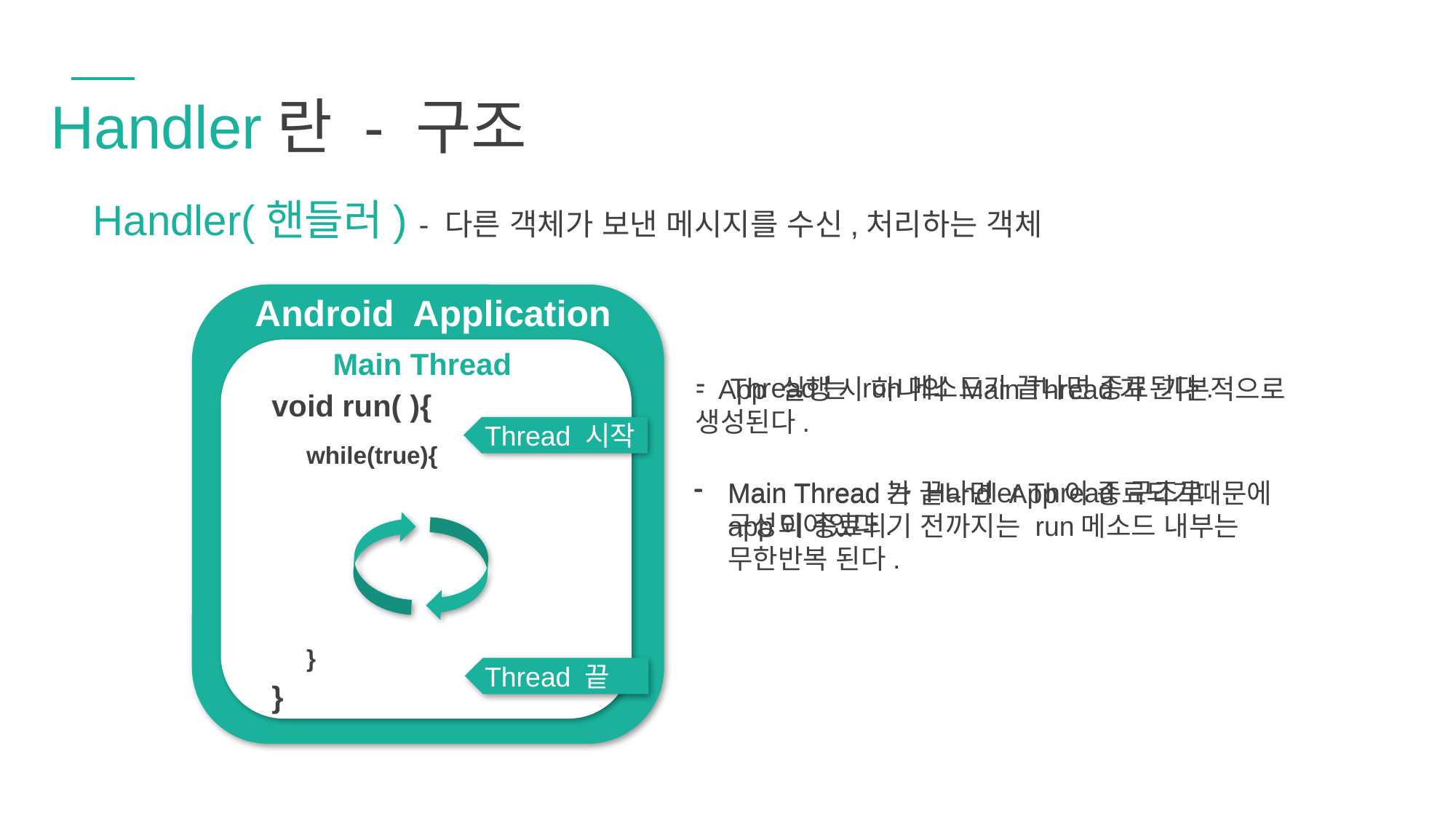

Handler란 - 구조
Handler(핸들러) - 다른 객체가 보낸 메시지를 수신,처리하는 객체

Android  Application

Main Thread
Thread는 run메소드가 끝나면 종료된다.
-  App 실행 시 하나의 Main Thread가  기본적으로 생성된다.
void run( ){

}
Thread 시작
while(true){

}
Main Thread가 끝나면 App이 종료되기때문에 app이 종료되기 전까지는 run메소드 내부는 무한반복 된다.

Main Thread는 Handler Thread 구조로 구성되어있다.
Thread 끝